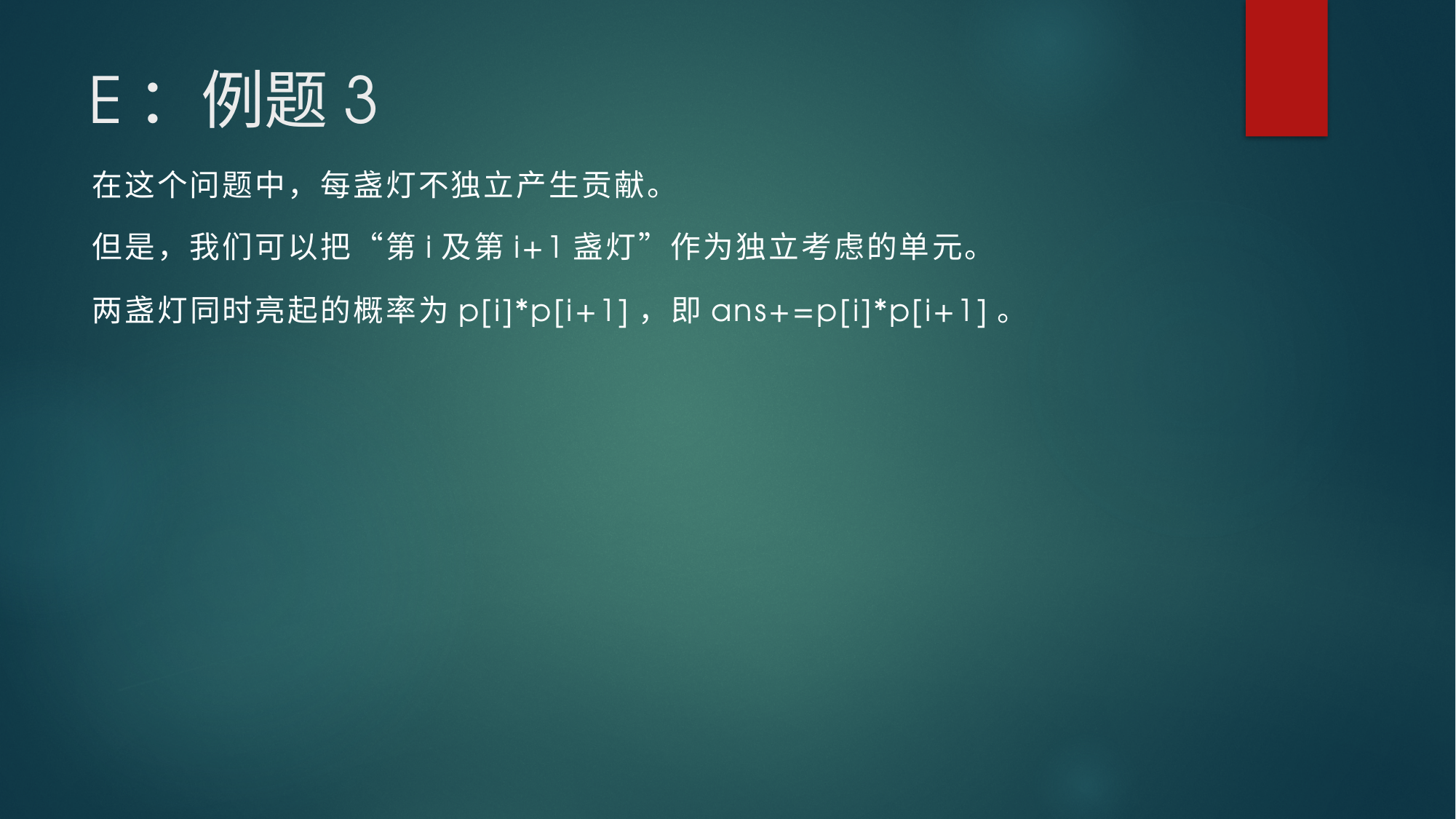

# E：例题3
在这个问题中，每盏灯不独立产生贡献。
但是，我们可以把“第i及第i+1盏灯”作为独立考虑的单元。
两盏灯同时亮起的概率为p[i]*p[i+1]，即ans+=p[i]*p[i+1]。